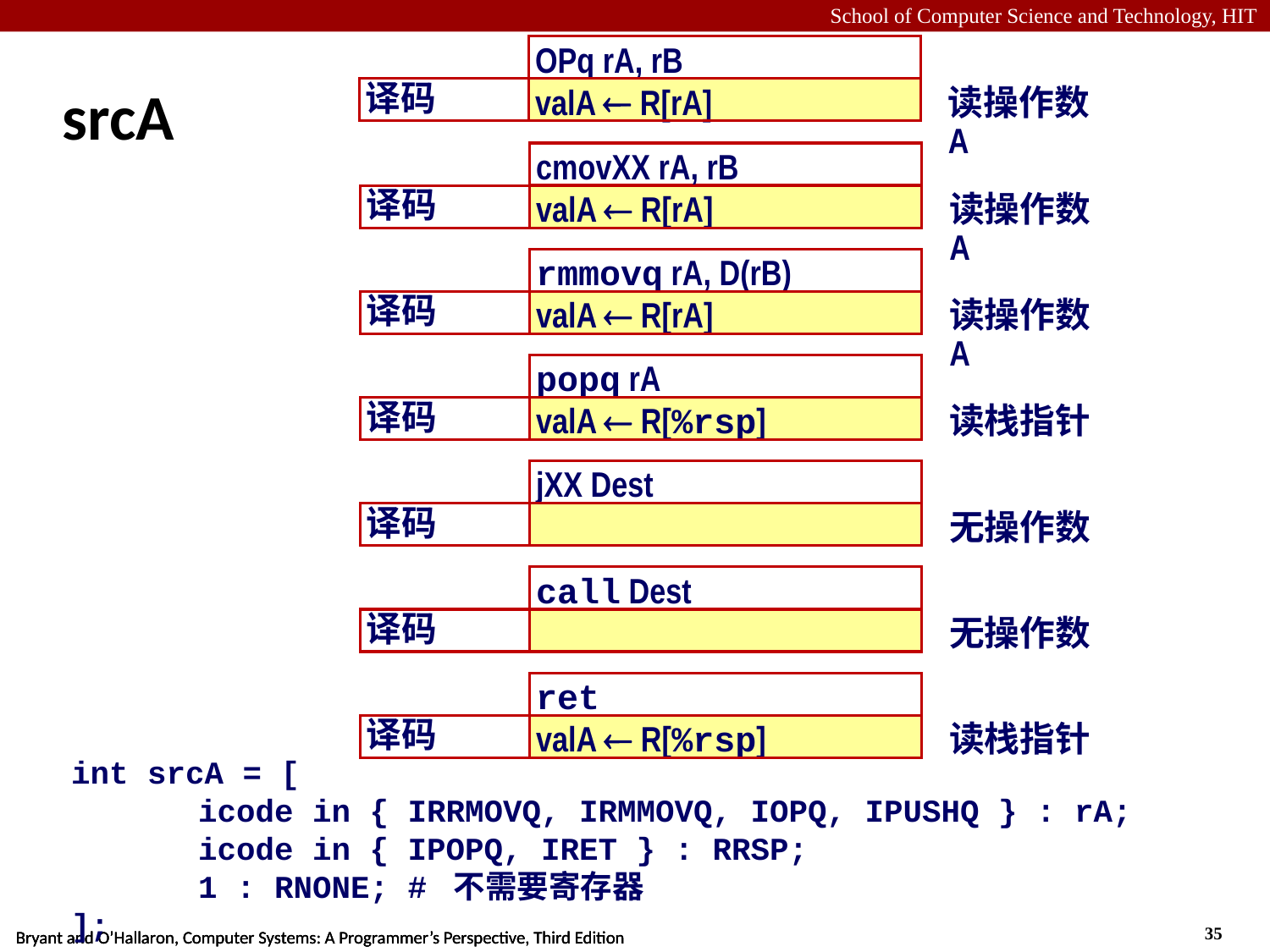

OPq rA, rB
# srcA
译码
valA ← R[rA]

读操作数A
cmovXX rA, rB
译码
valA ← R[rA]

读操作数A
rmmovq rA, D(rB)
译码
valA ← R[rA]

读操作数A
popq rA
译码
valA ← R[%rsp]

读栈指针
jXX Dest
译码

无操作数
call Dest
译码

无操作数
ret
译码
valA ← R[%rsp]

读栈指针
int srcA = [
	icode in { IRRMOVQ, IRMMOVQ, IOPQ, IPUSHQ } : rA;
	icode in { IPOPQ, IRET } : RRSP;
	1 : RNONE; # 不需要寄存器
];